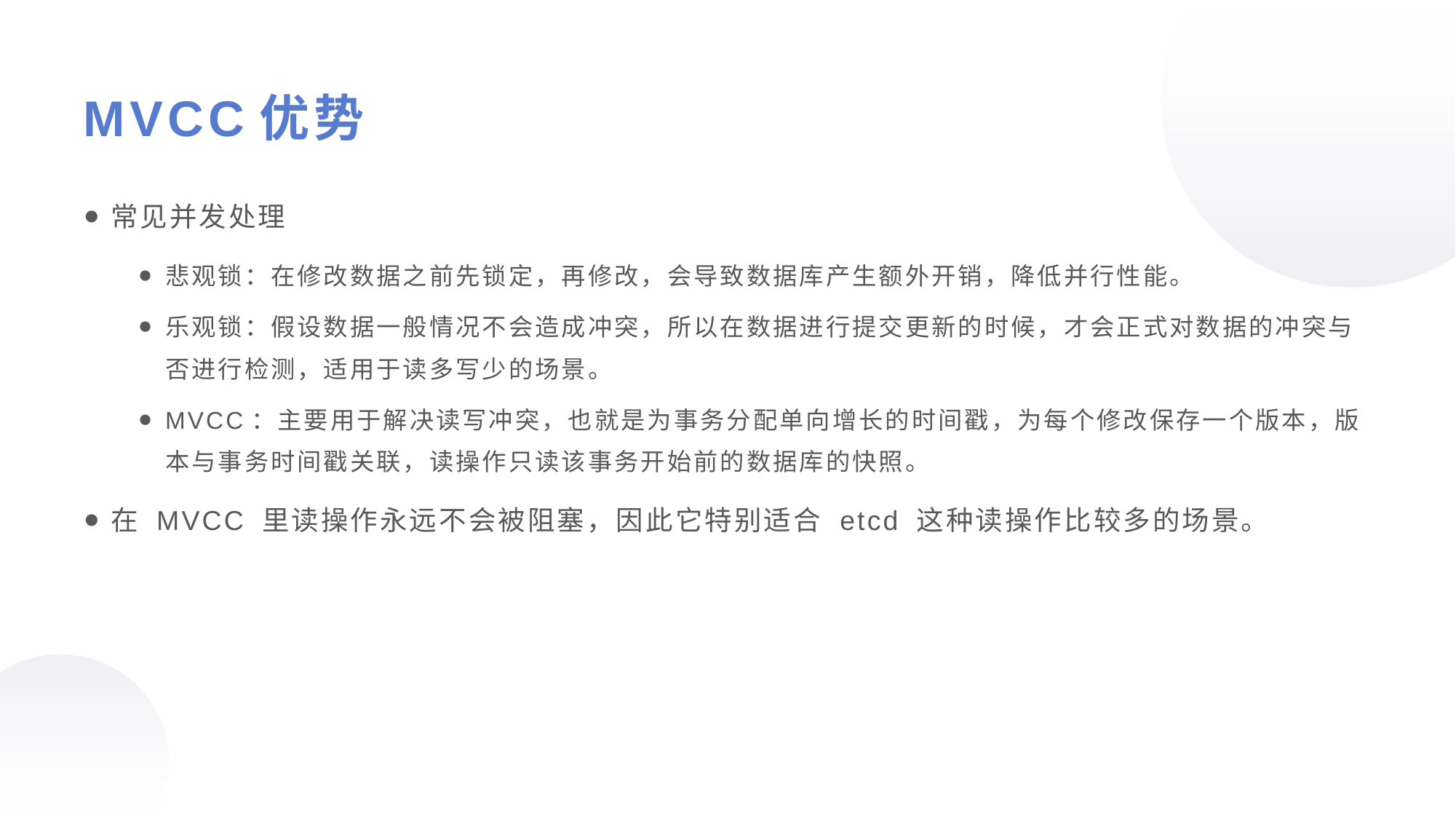

MVCC优势
常见并发处理
悲观锁：在修改数据之前先锁定，再修改，会导致数据库产生额外开销，降低并行性能。
乐观锁：假设数据一般情况不会造成冲突，所以在数据进行提交更新的时候，才会正式对数据的冲突与否进行检测，适用于读多写少的场景。
MVCC：主要用于解决读写冲突，也就是为事务分配单向增长的时间戳，为每个修改保存一个版本，版本与事务时间戳关联，读操作只读该事务开始前的数据库的快照。
在 MVCC 里读操作永远不会被阻塞，因此它特别适合 etcd 这种读操作比较多的场景。